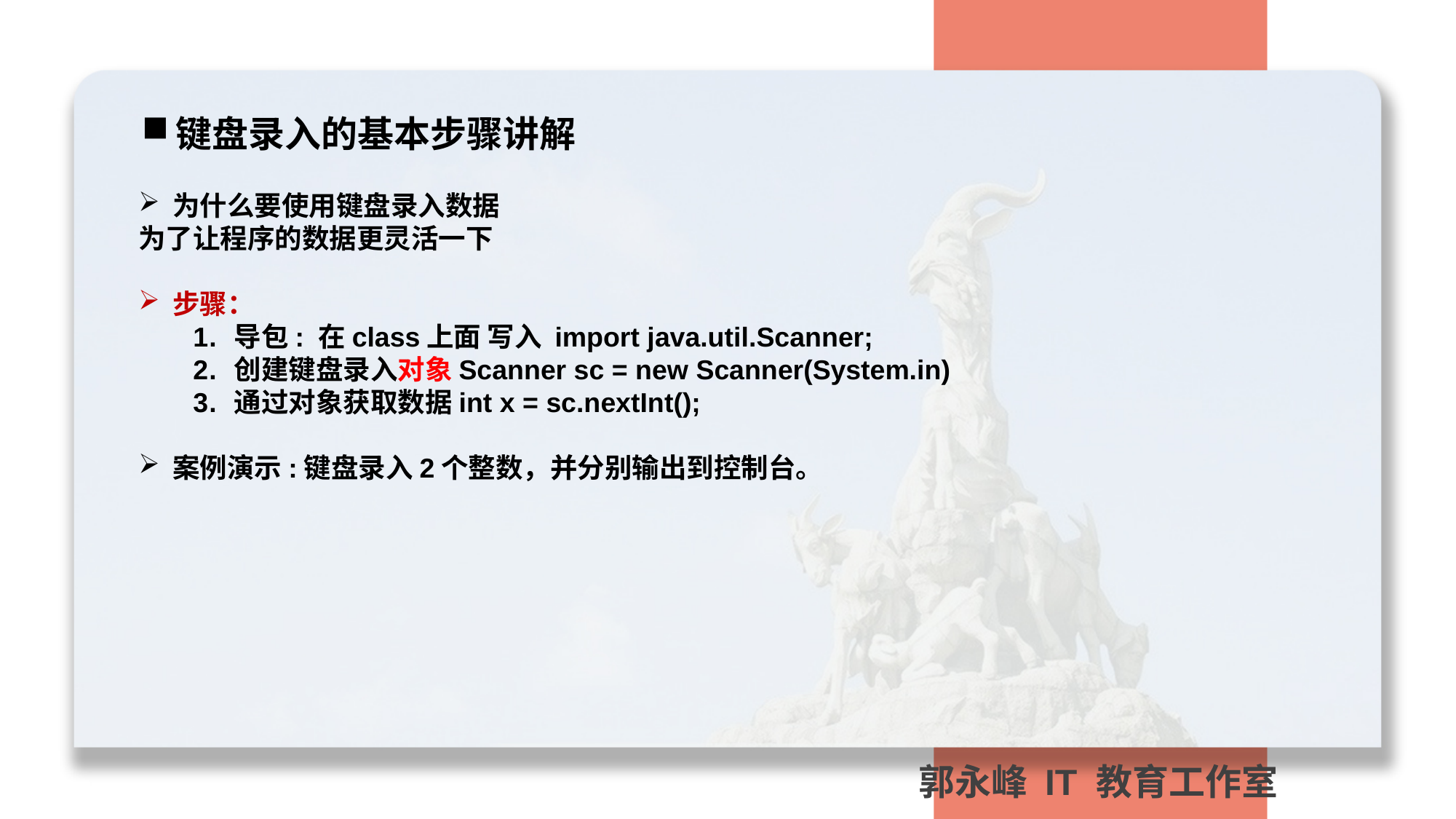

键盘录入的基本步骤讲解
为什么要使用键盘录入数据
为了让程序的数据更灵活一下

步骤：
导包: 在class上面 写入 import java.util.Scanner;
创建键盘录入对象Scanner sc = new Scanner(System.in)
通过对象获取数据int x = sc.nextInt();

案例演示:键盘录入2个整数，并分别输出到控制台。